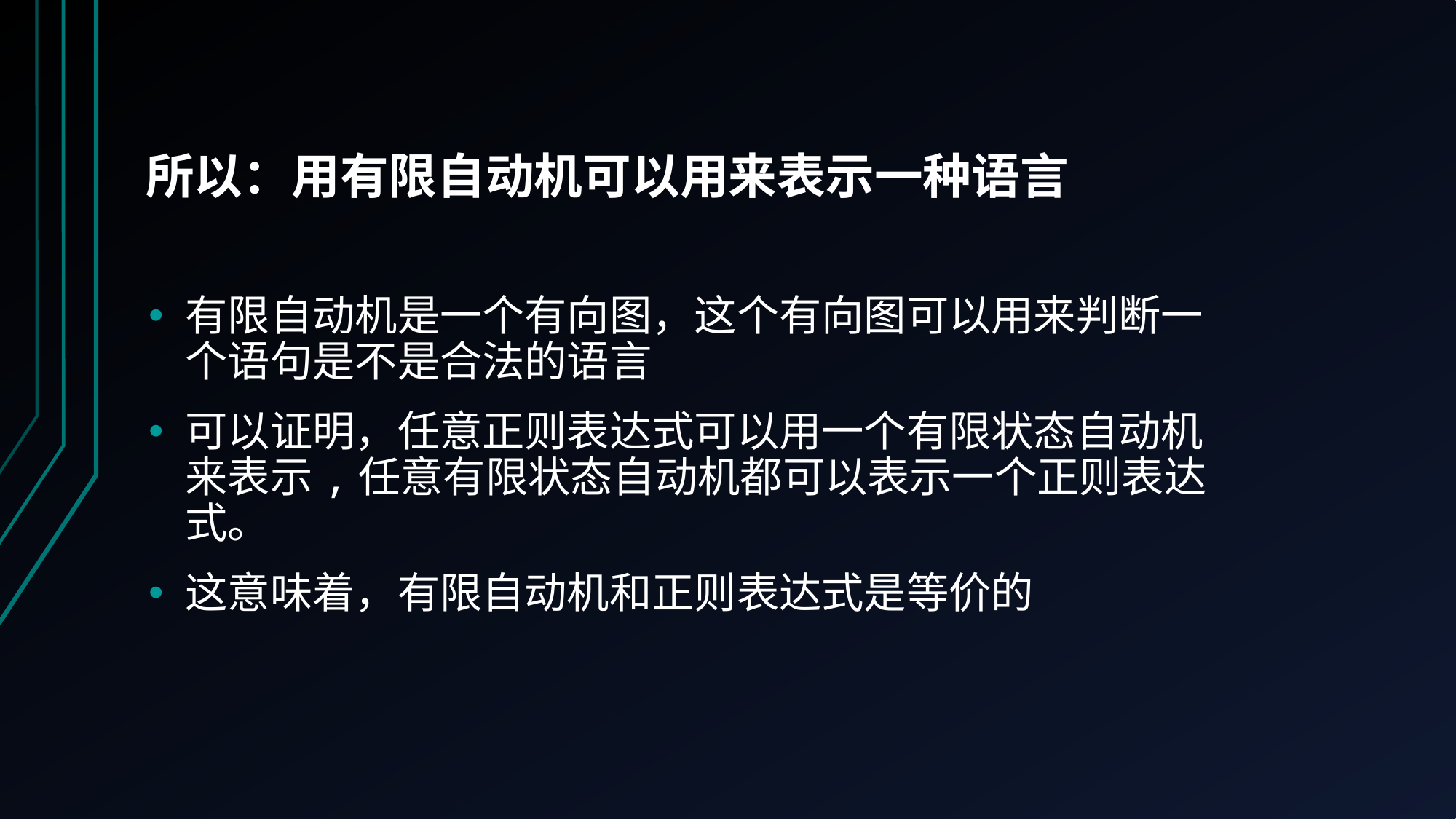

# 所以：用有限自动机可以用来表示一种语言
有限自动机是一个有向图，这个有向图可以用来判断一个语句是不是合法的语言
可以证明，任意正则表达式可以用一个有限状态自动机来表示,任意有限状态自动机都可以表示一个正则表达式。
这意味着，有限自动机和正则表达式是等价的